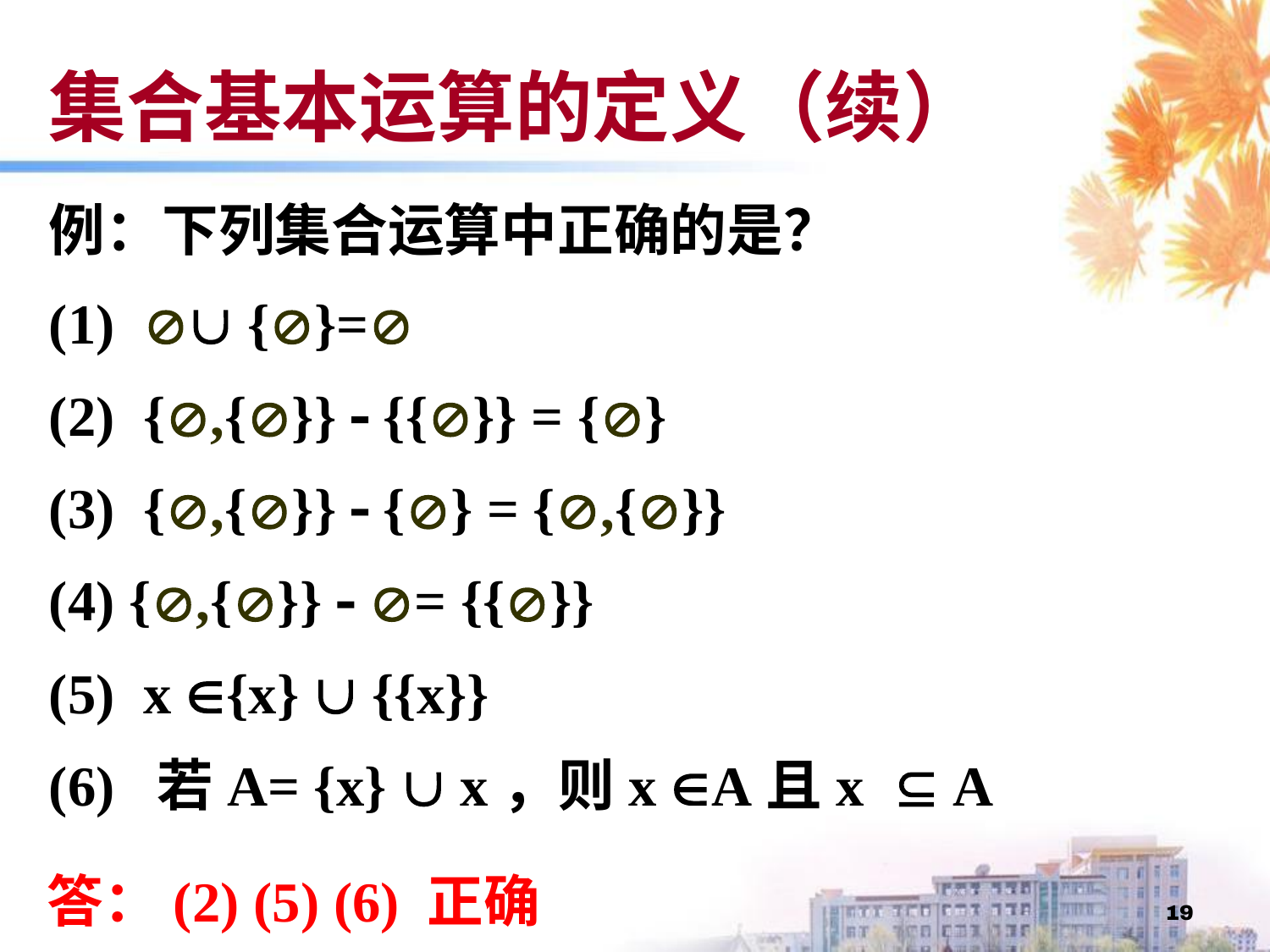

# 集合基本运算的定义（续）
例：下列集合运算中正确的是？
(1)  ∅∪ {∅}=∅
(2)  {∅,{∅}} − {{∅}} = {∅}
(3)  {∅,{∅}} − {∅} = {∅,{∅}}
(4) {∅,{∅}} − ∅= {{∅}}
(5)  x ∈{x} ∪ {{x}}
(6)  若A= {x} ∪ x，则x ∈A且x  ⊆ A
答：(2) (5) (6) 正确
19